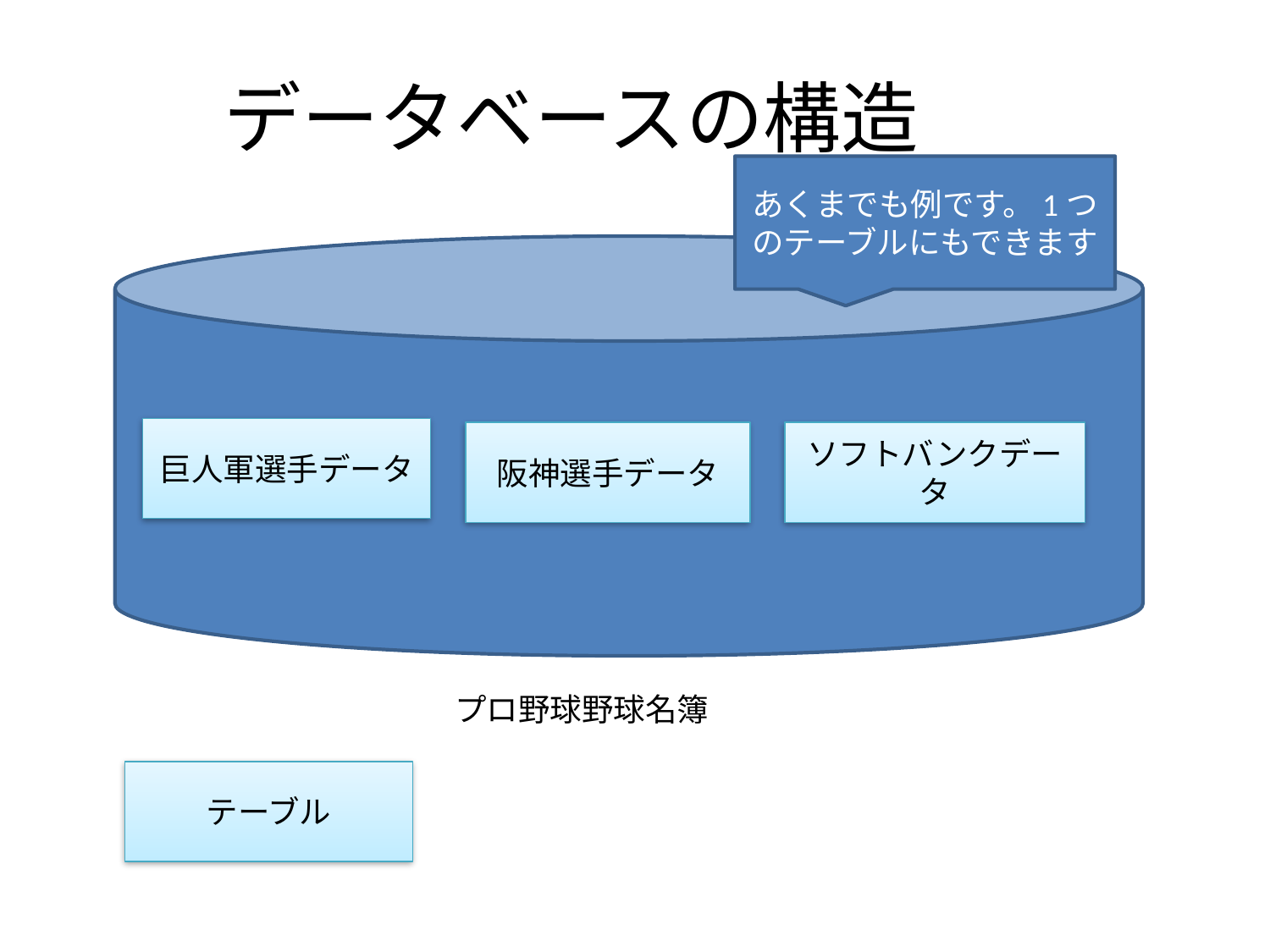

# データベースの構造
あくまでも例です。1つのテーブルにもできます

巨人軍選手データ
阪神選手データ
ソフトバンクデータ
プロ野球野球名簿
テーブル